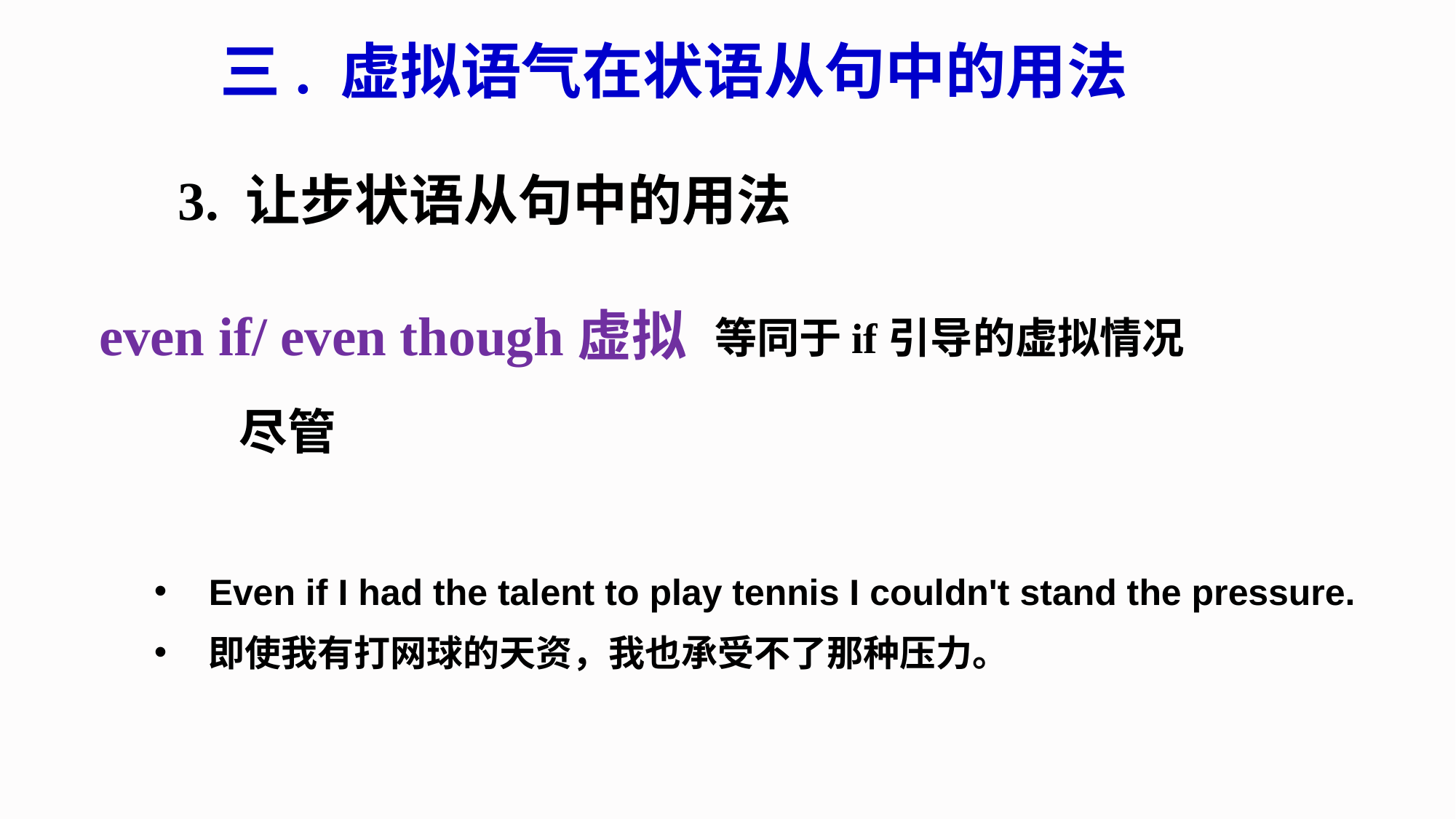

三. 虚拟语气在状语从句中的用法
3. 让步状语从句中的用法
even if/ even though虚拟
等同于if引导的虚拟情况

尽管

Even if I had the talent to play tennis I couldn't stand the pressure.
即使我有打网球的天资，我也承受不了那种压力。